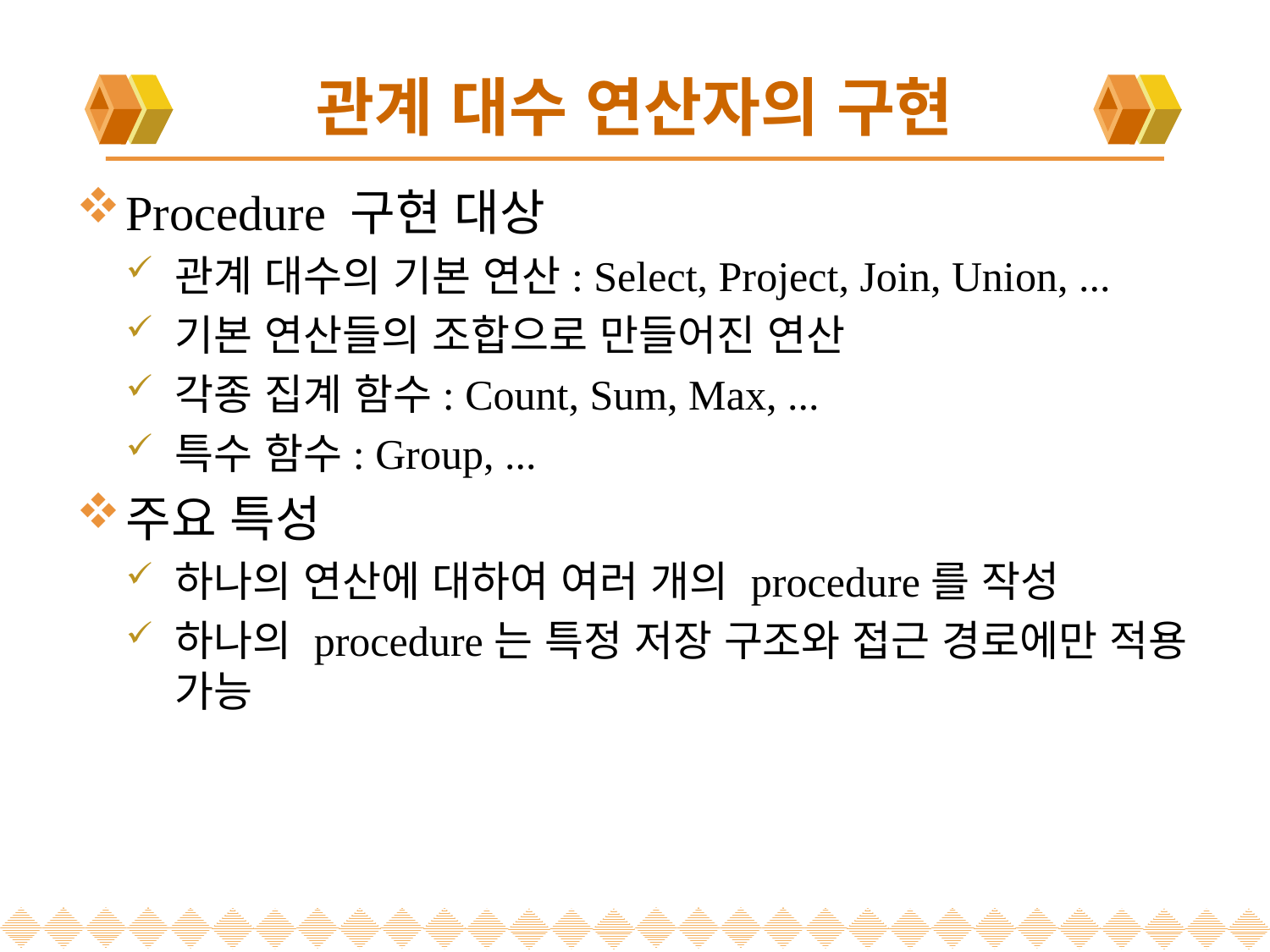

# 관계 대수 연산자의 구현
Procedure 구현 대상
관계 대수의 기본 연산: Select, Project, Join, Union, ...
기본 연산들의 조합으로 만들어진 연산
각종 집계 함수: Count, Sum, Max, ...
특수 함수: Group, ...
주요 특성
하나의 연산에 대하여 여러 개의 procedure를 작성
하나의 procedure는 특정 저장 구조와 접근 경로에만 적용 가능